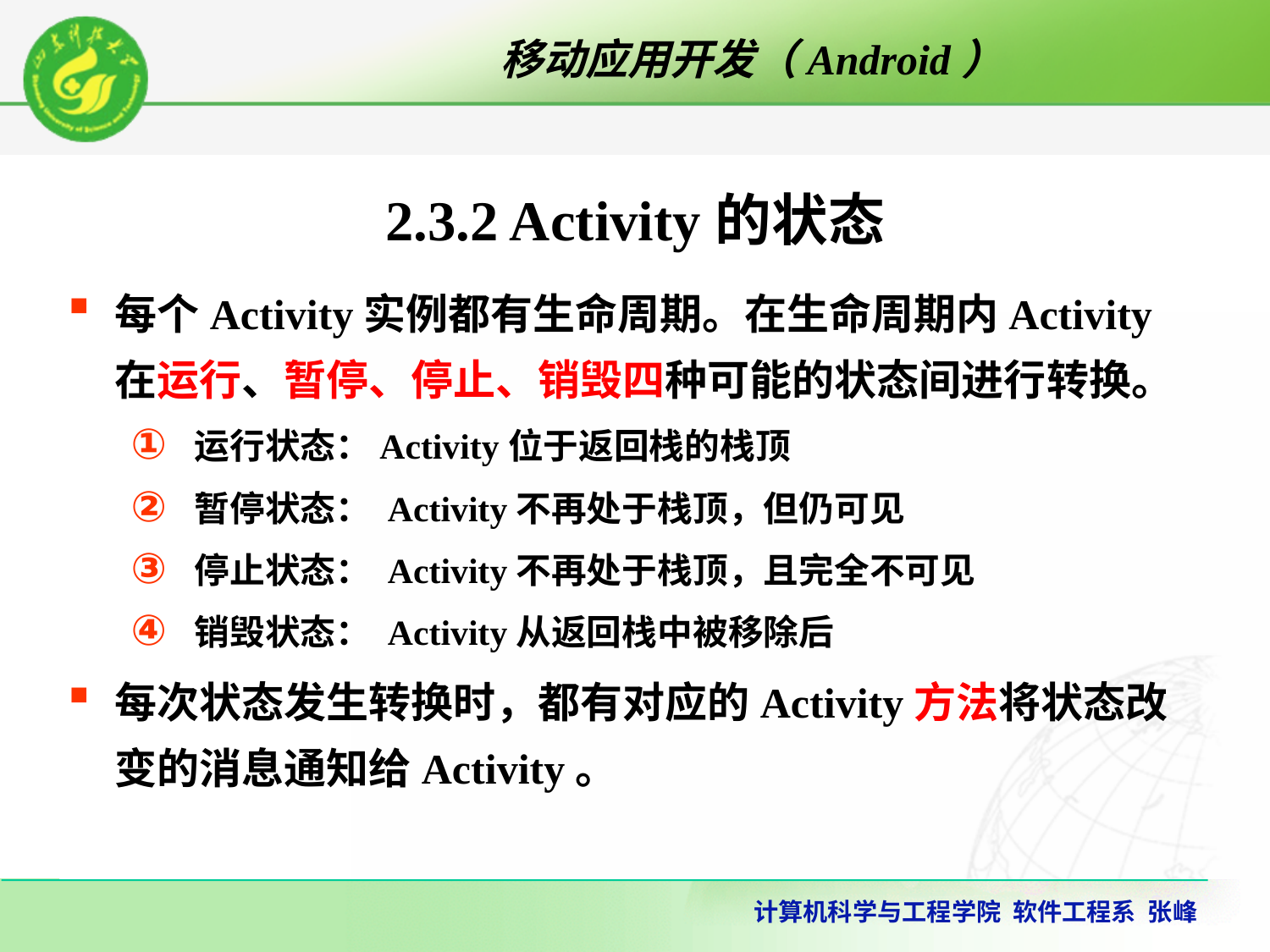

# 2.3.2 Activity的状态
每个Activity实例都有生命周期。在生命周期内Activity在运行、暂停、停止、销毁四种可能的状态间进行转换。
运行状态：Activity位于返回栈的栈顶
暂停状态： Activity不再处于栈顶，但仍可见
停止状态： Activity不再处于栈顶，且完全不可见
销毁状态： Activity从返回栈中被移除后
每次状态发生转换时，都有对应的Activity方法将状态改变的消息通知给Activity。